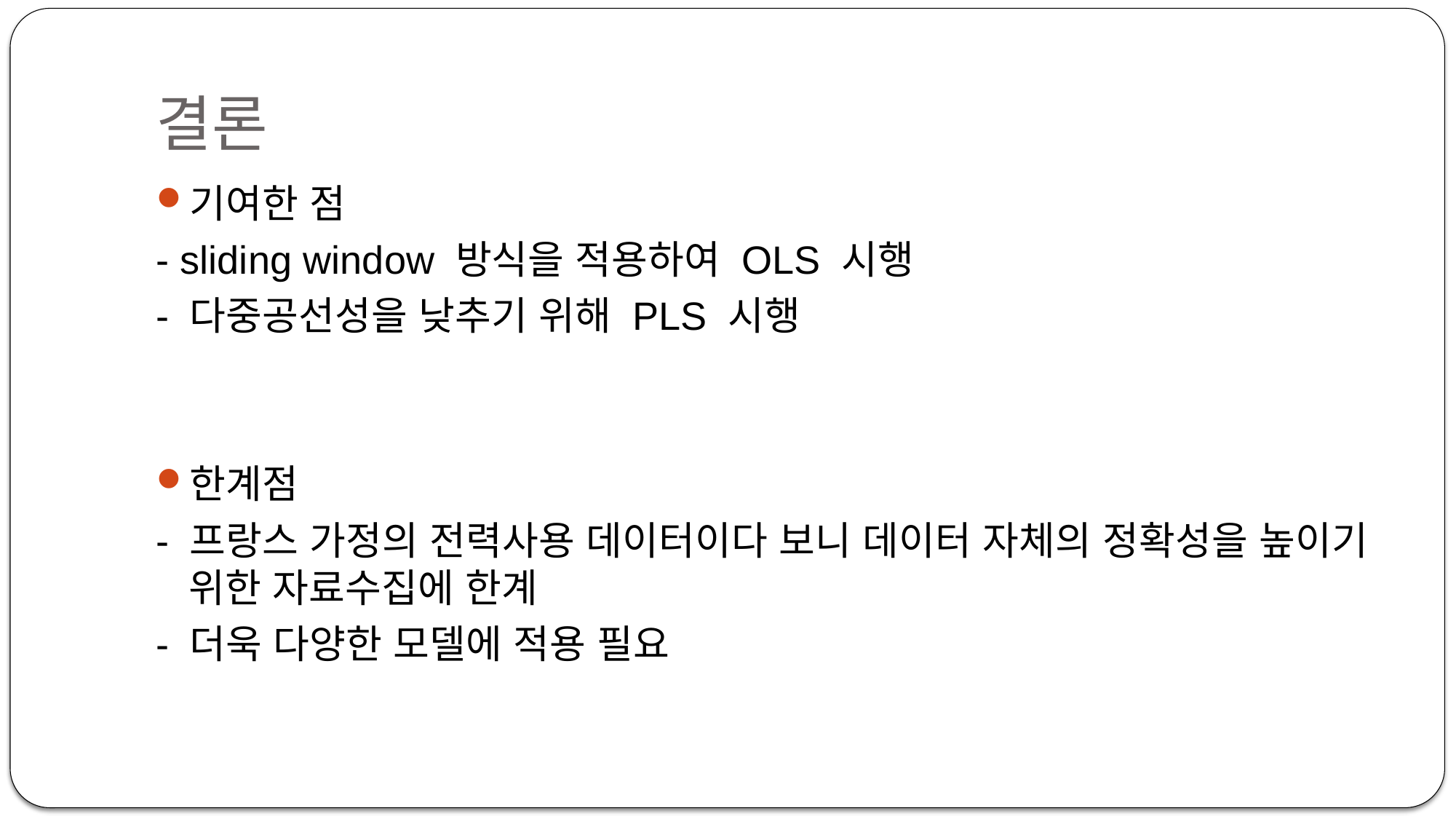

# 결론
기여한 점
- sliding window 방식을 적용하여 OLS 시행
- 다중공선성을 낮추기 위해 PLS 시행

한계점
- 프랑스 가정의 전력사용 데이터이다 보니 데이터 자체의 정확성을 높이기 위한 자료수집에 한계
- 더욱 다양한 모델에 적용 필요